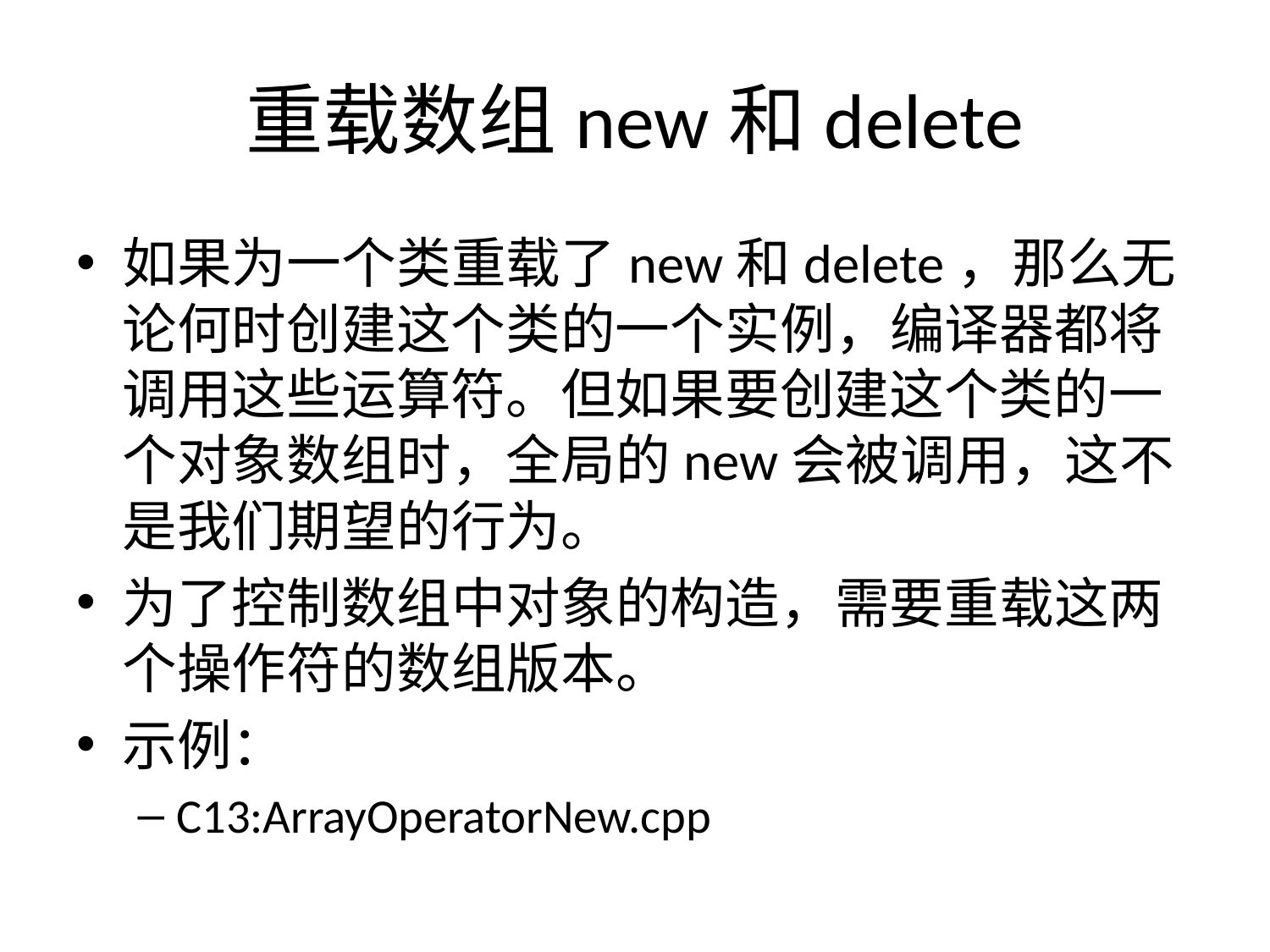

# 重载数组new和delete
如果为一个类重载了new和delete，那么无论何时创建这个类的一个实例，编译器都将调用这些运算符。但如果要创建这个类的一个对象数组时，全局的new会被调用，这不是我们期望的行为。
为了控制数组中对象的构造，需要重载这两个操作符的数组版本。
示例：
C13:ArrayOperatorNew.cpp